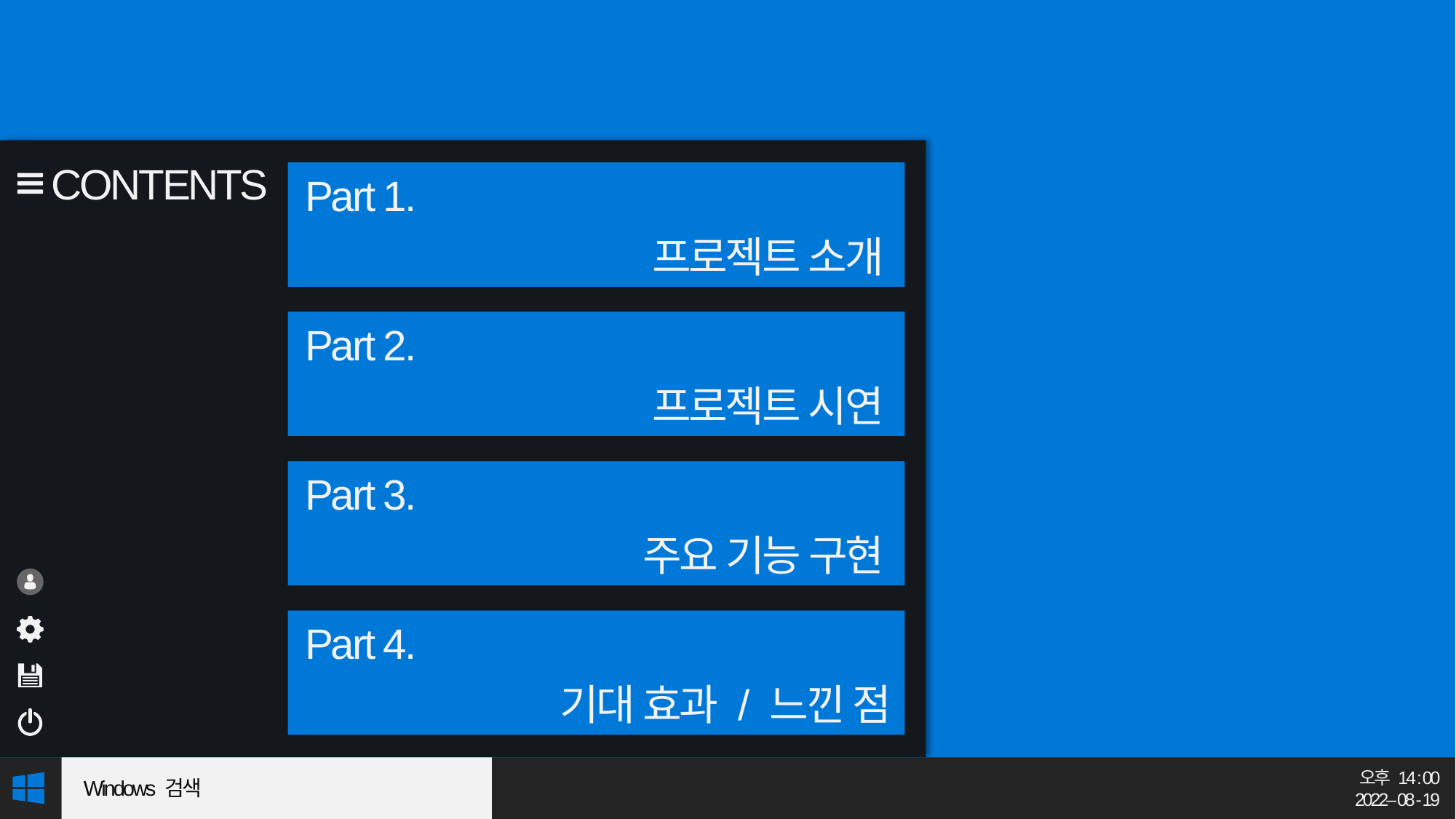

CONTENTS

Part 1.
프로젝트 소개

Part 2.
프로젝트 시연

Part 3.
주요 기능 구현

Part 4.
기대 효과 / 느낀 점

오후 14 : 00
2022– 08 - 19
Windows 검색